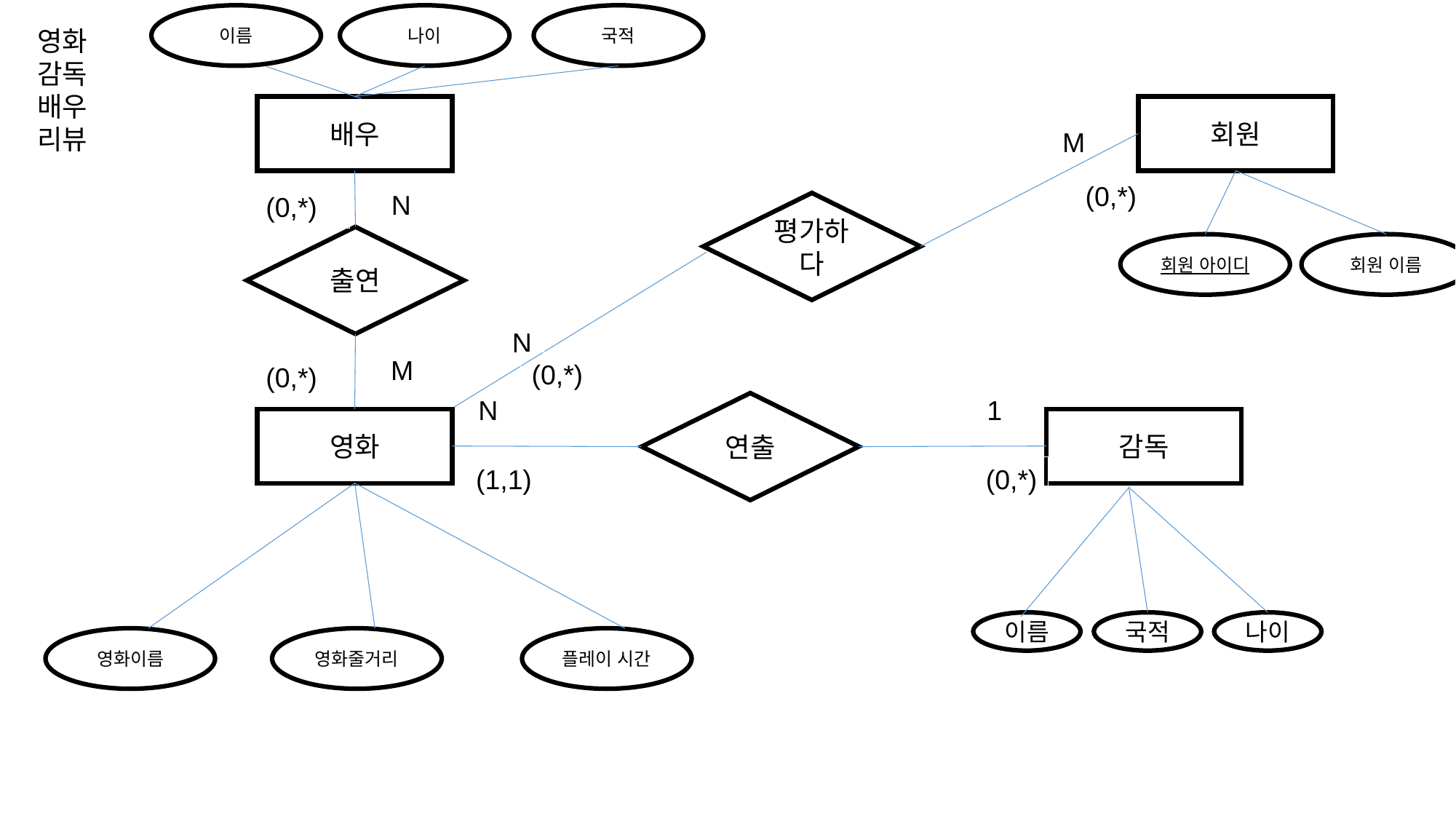

이름
나이
국적
영화
감독
배우
리뷰
배우
회원
M
(0,*)
N
(0,*)
평가하다
출연
회원 아이디
회원 이름
N
M
(0,*)
(0,*)
N
1
연출
영화
감독
(1,1)
(0,*)
이름
국적
나이
영화이름
영화줄거리
플레이 시간